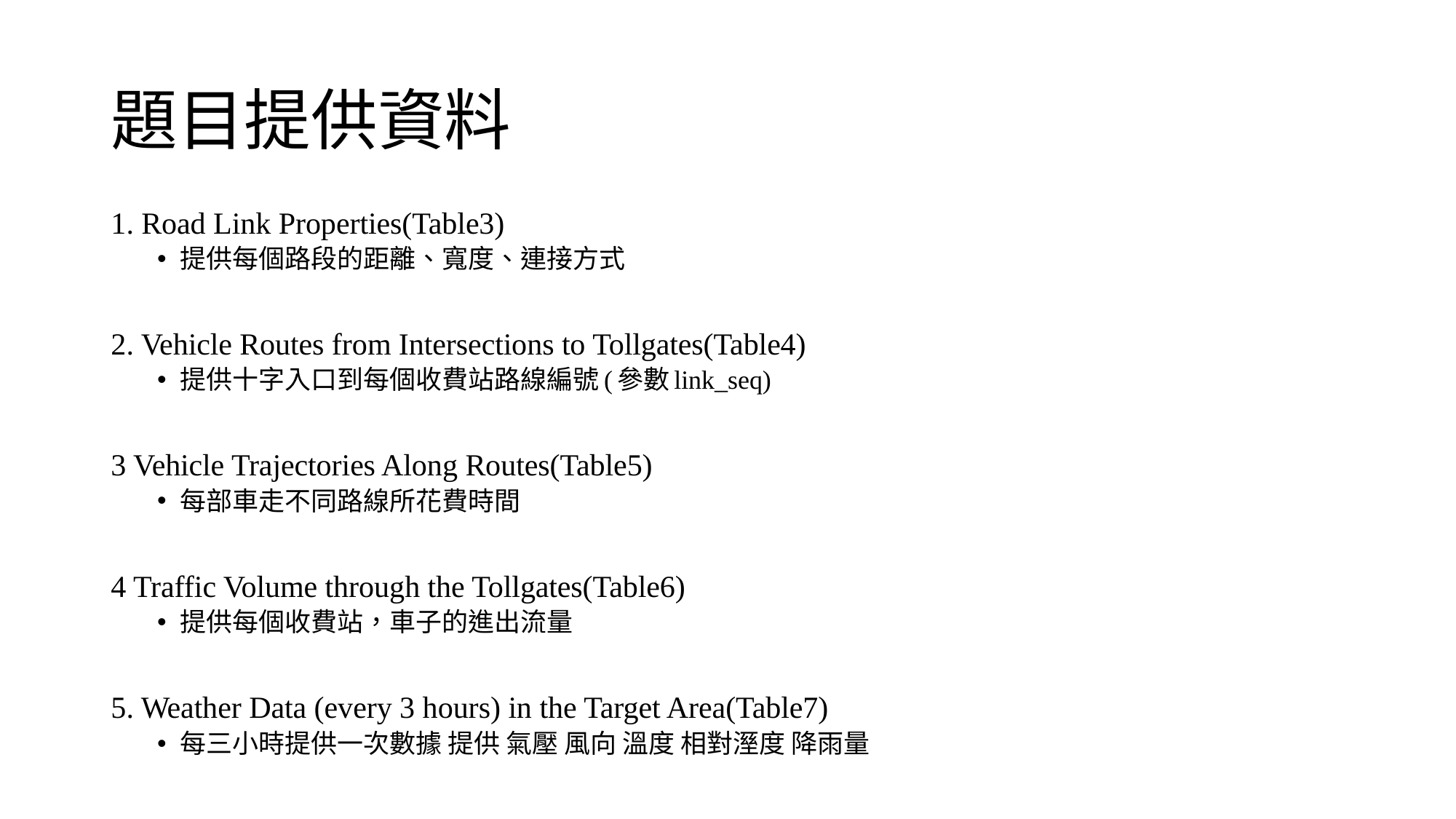

# 題目提供資料
1. Road Link Properties(Table3)
提供每個路段的距離、寬度、連接方式

2. Vehicle Routes from Intersections to Tollgates(Table4)
提供十字入口到每個收費站路線編號(參數link_seq)

3 Vehicle Trajectories Along Routes(Table5)
每部車走不同路線所花費時間

4 Traffic Volume through the Tollgates(Table6)
提供每個收費站，車子的進出流量

5. Weather Data (every 3 hours) in the Target Area(Table7)
每三小時提供一次數據 提供 氣壓 風向 溫度 相對溼度 降雨量